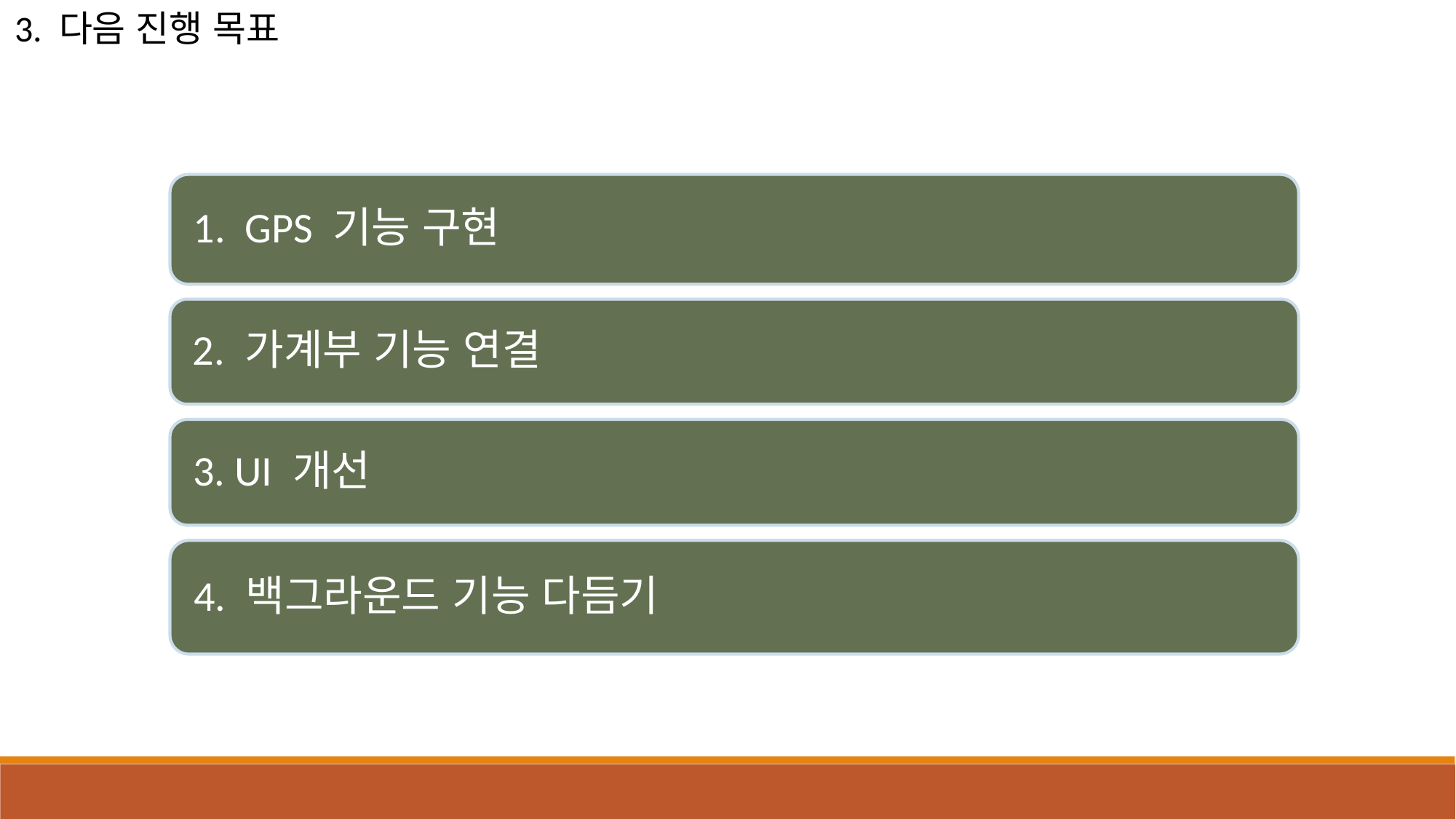

3. 다음 진행 목표
1.  GPS 기능 구현
2. 가계부 기능 연결
3. UI 개선
4. 백그라운드 기능 다듬기